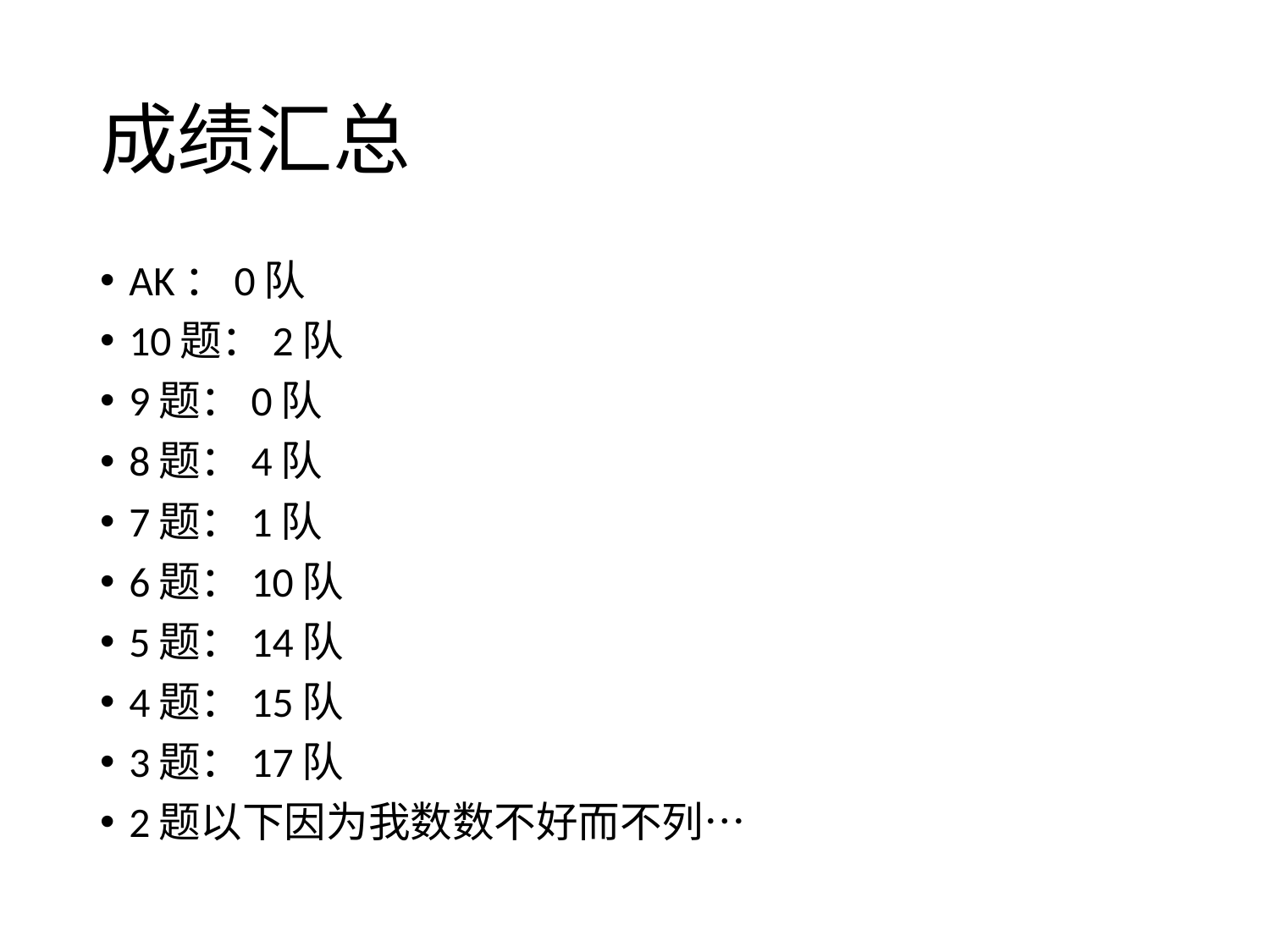

# 成绩汇总
AK：0队
10题：2队
9题：0队
8题：4队
7题：1队
6题：10队
5题：14队
4题：15队
3题：17队
2题以下因为我数数不好而不列…